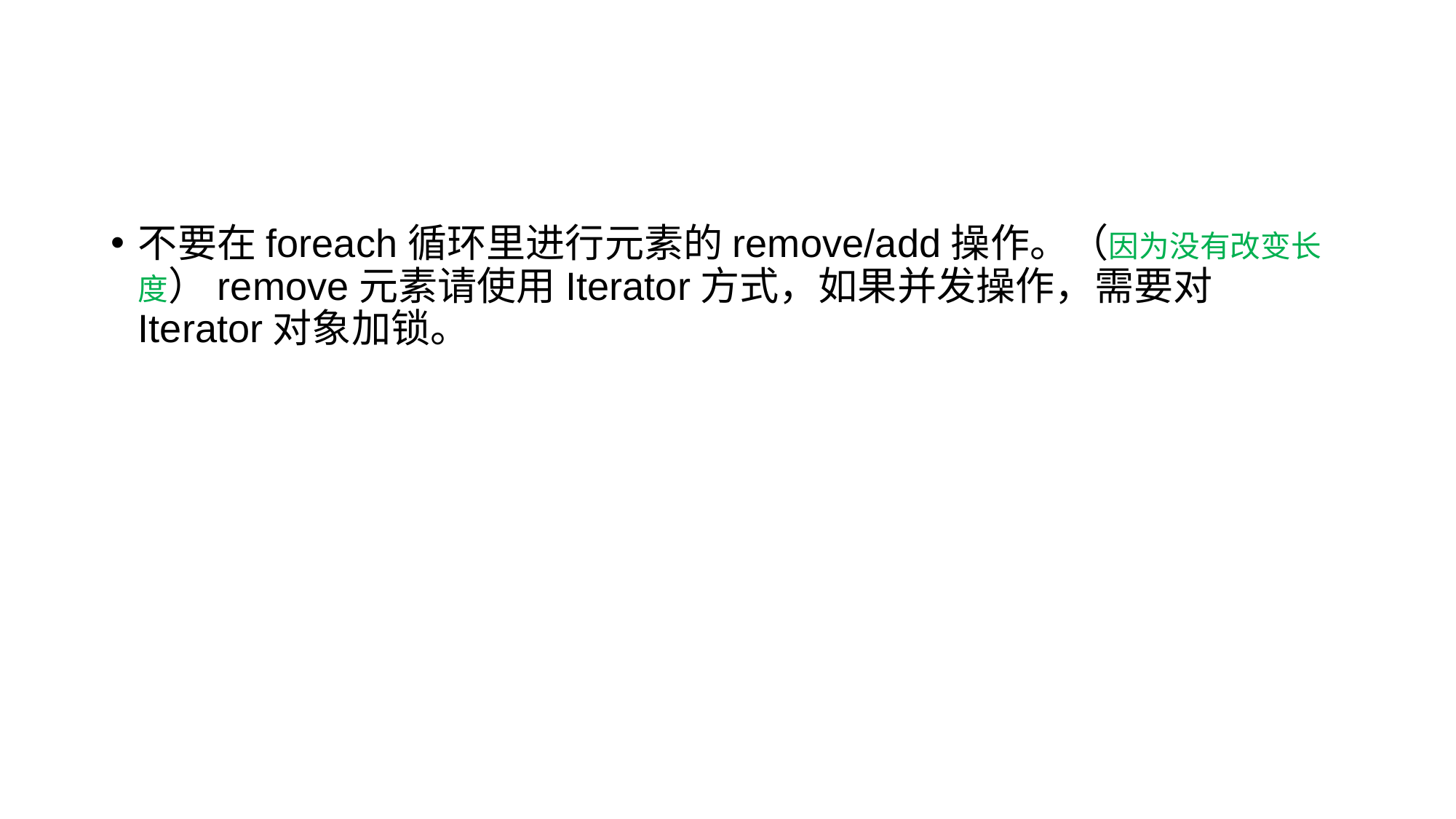

不要在foreach循环里进行元素的remove/add操作。（因为没有改变长度）remove元素请使用Iterator方式，如果并发操作，需要对Iterator对象加锁。